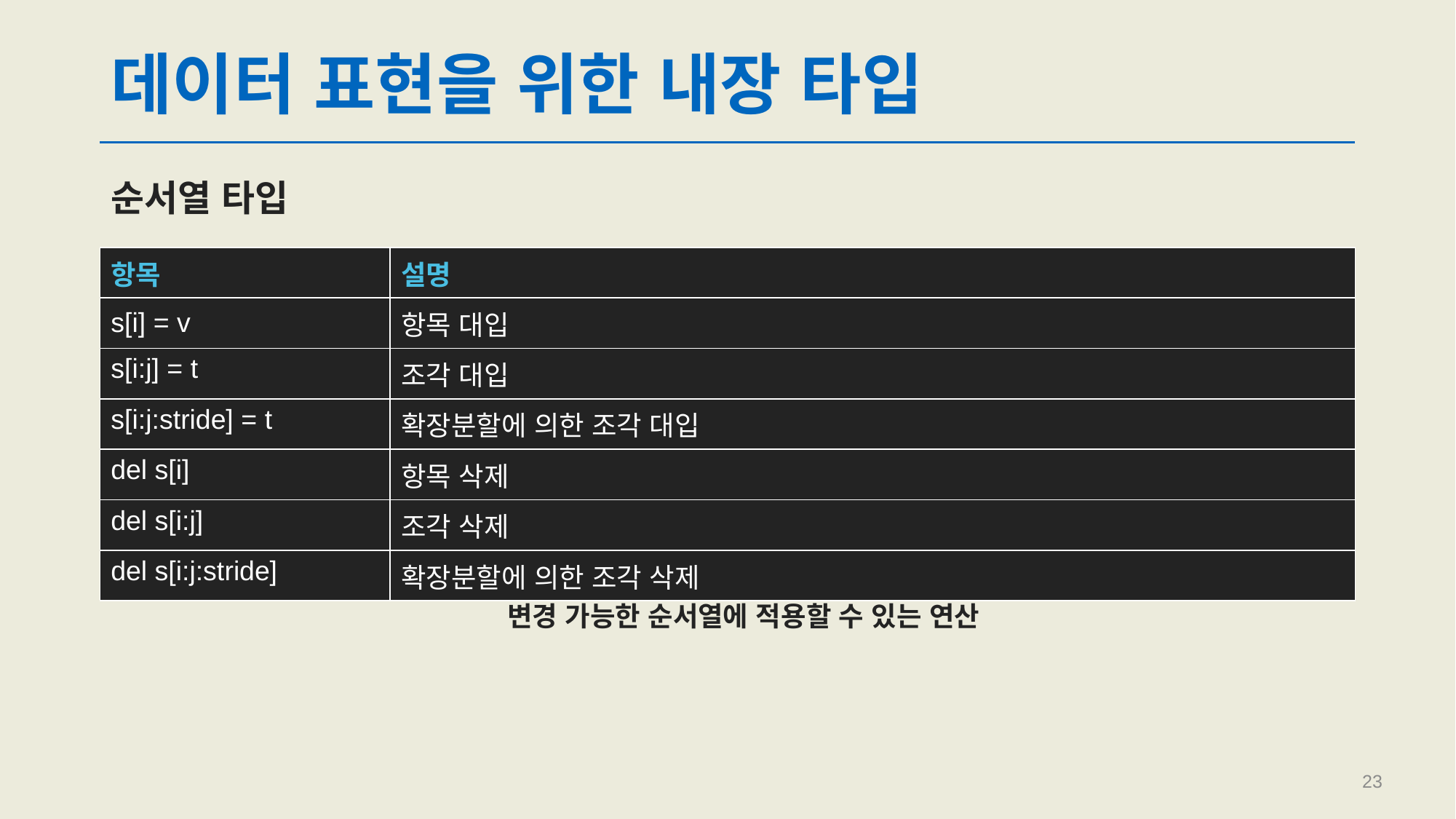

# 데이터 표현을 위한 내장 타입
순서열 타입
| 항목 | 설명 |
| --- | --- |
| s[i] = v | 항목 대입 |
| s[i:j] = t | 조각 대입 |
| s[i:j:stride] = t | 확장분할에 의한 조각 대입 |
| del s[i] | 항목 삭제 |
| del s[i:j] | 조각 삭제 |
| del s[i:j:stride] | 확장분할에 의한 조각 삭제 |
변경 가능한 순서열에 적용할 수 있는 연산
23